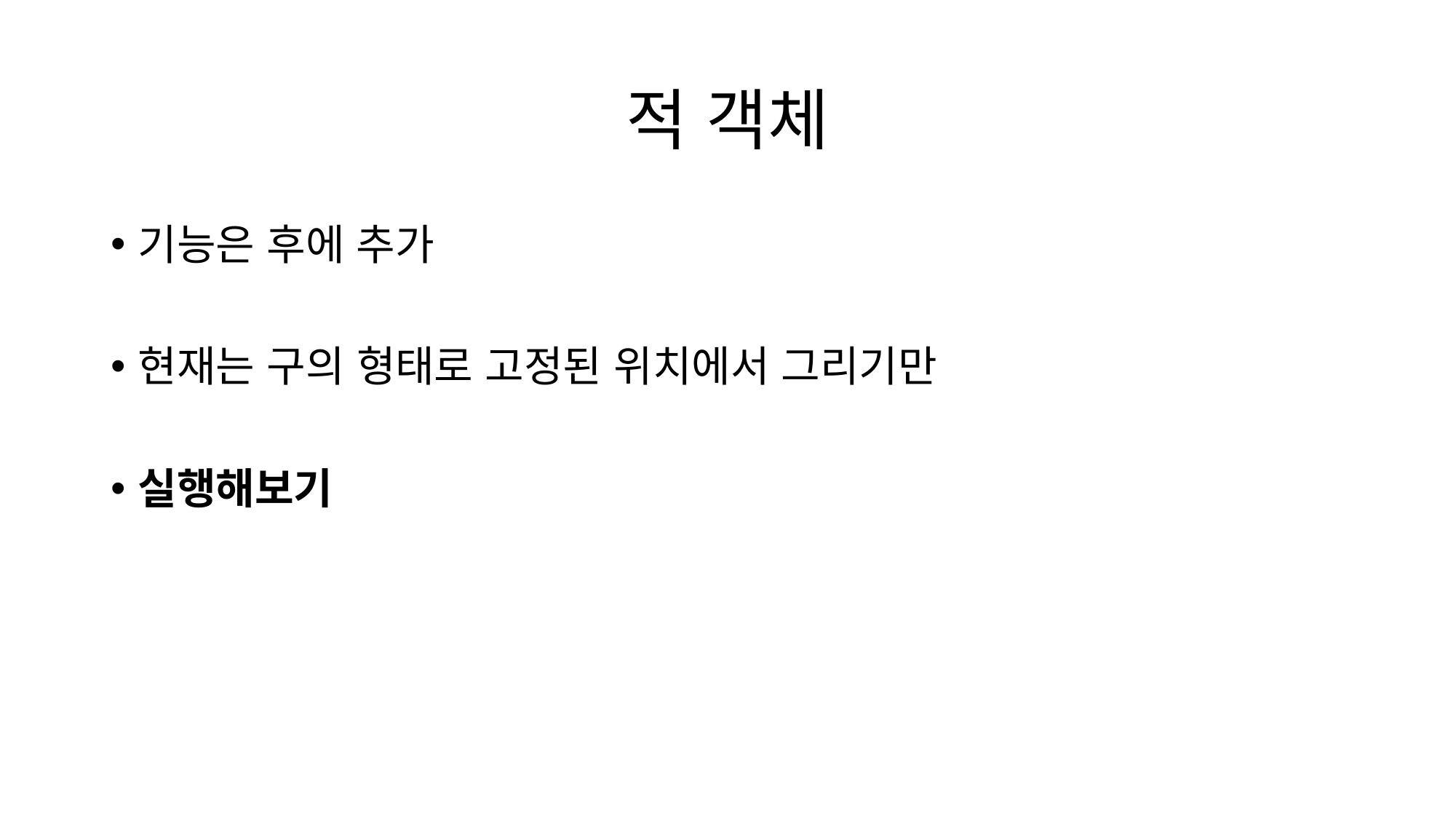

# 적 객체
기능은 후에 추가

현재는 구의 형태로 고정된 위치에서 그리기만

실행해보기